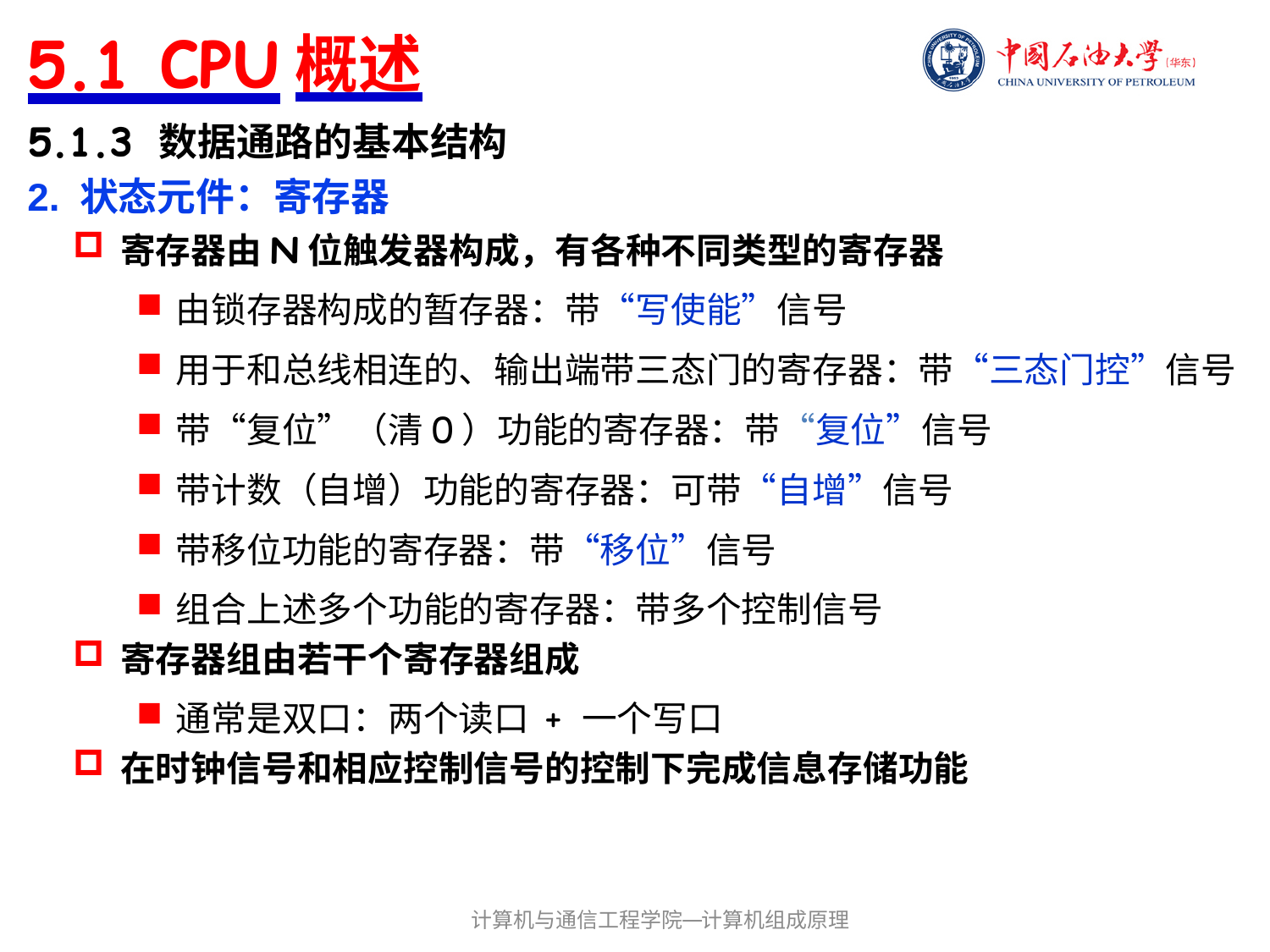

# 5.1 CPU概述
5.1.3 数据通路的基本结构

2. 状态元件：寄存器
寄存器由N位触发器构成，有各种不同类型的寄存器
由锁存器构成的暂存器：带“写使能”信号
用于和总线相连的、输出端带三态门的寄存器：带“三态门控”信号
带“复位”（清0）功能的寄存器：带“复位”信号
带计数（自增）功能的寄存器：可带“自增”信号
带移位功能的寄存器：带“移位”信号
组合上述多个功能的寄存器：带多个控制信号
寄存器组由若干个寄存器组成
通常是双口：两个读口 + 一个写口
在时钟信号和相应控制信号的控制下完成信息存储功能
计算机与通信工程学院—计算机组成原理
21